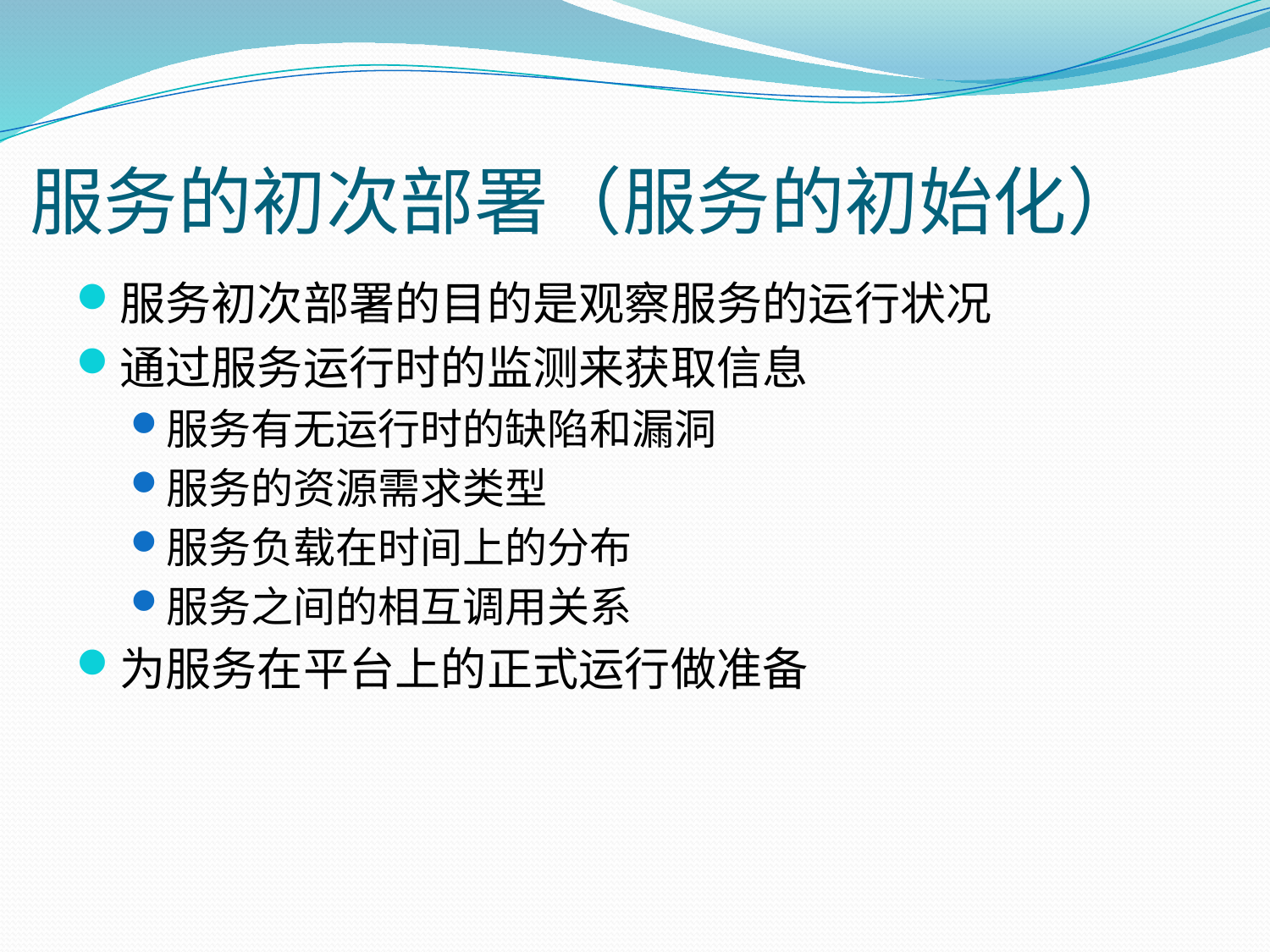

# 服务的初次部署（服务的初始化）
服务初次部署的目的是观察服务的运行状况
通过服务运行时的监测来获取信息
服务有无运行时的缺陷和漏洞
服务的资源需求类型
服务负载在时间上的分布
服务之间的相互调用关系
为服务在平台上的正式运行做准备